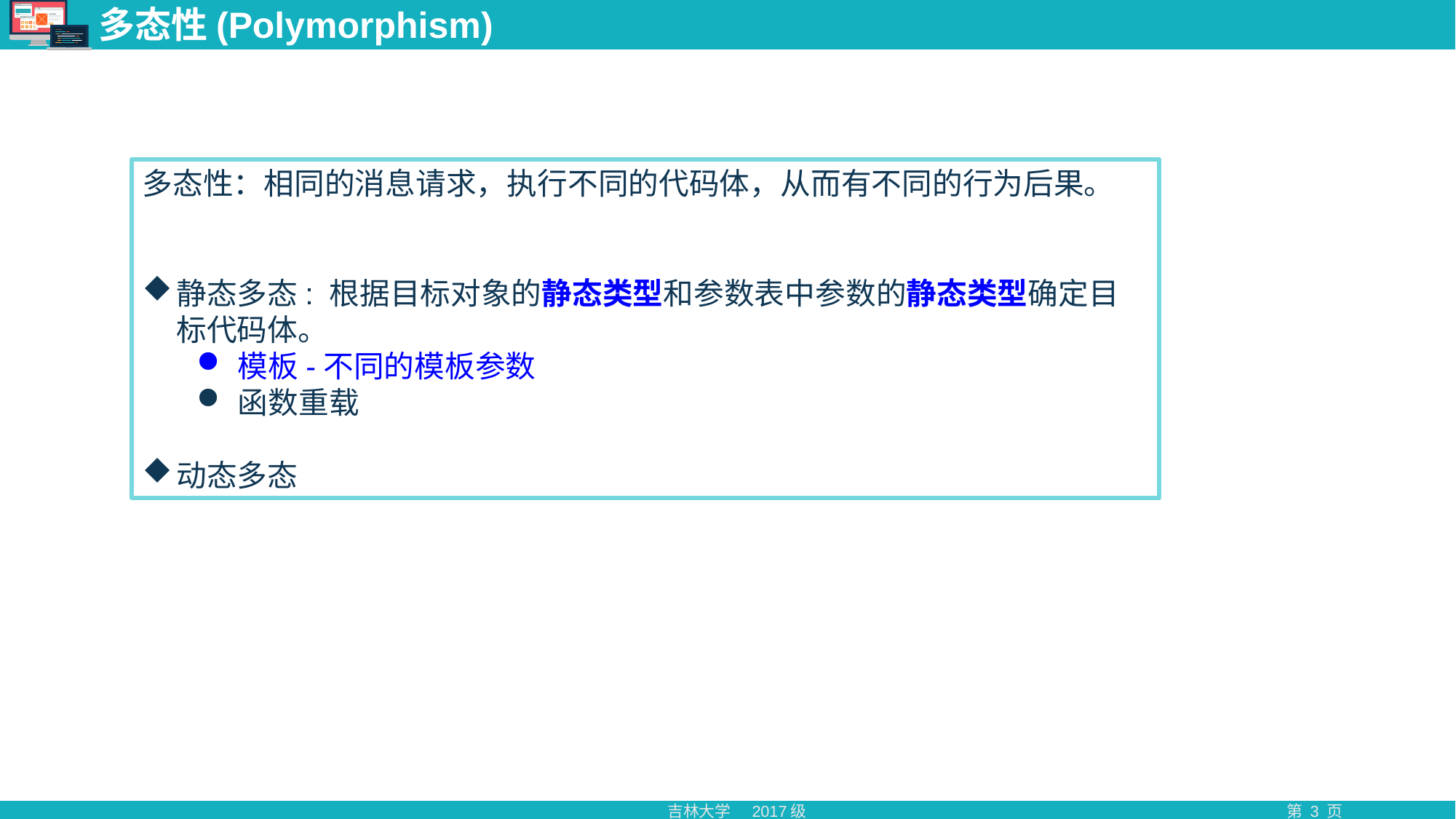

# 多态性(Polymorphism)
多态性：相同的消息请求，执行不同的代码体，从而有不同的行为后果。

静态多态: 根据目标对象的静态类型和参数表中参数的静态类型确定目标代码体。
模板-不同的模板参数
函数重载

动态多态